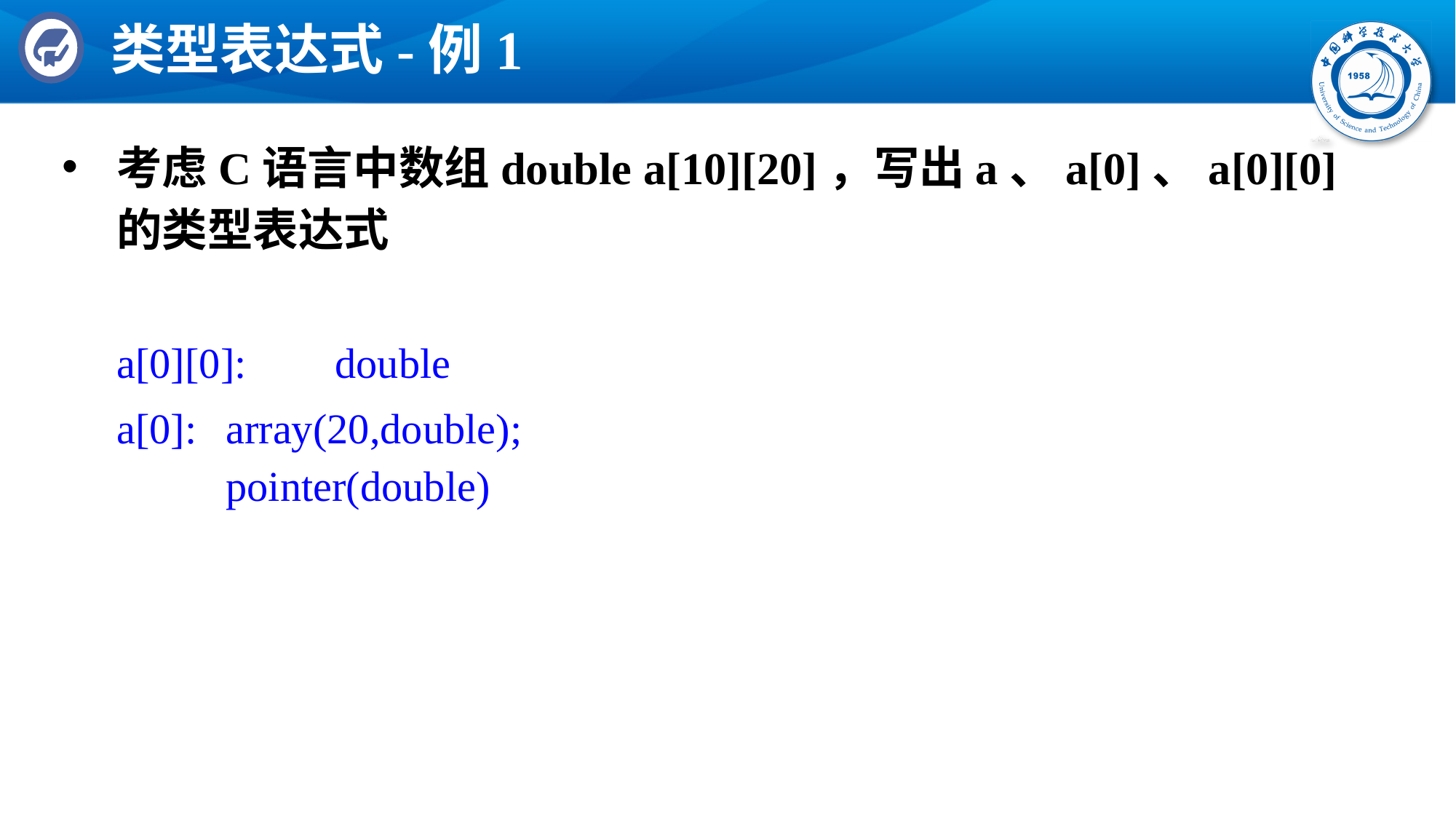

# 类型表达式-例1
考虑C语言中数组double a[10][20]，写出a、a[0]、a[0][0]的类型表达式

a[0][0]:	double
a[0]:	array(20,double);
	pointer(double)
a:	array(10,array(20,double));
	pointer(array(20,double))